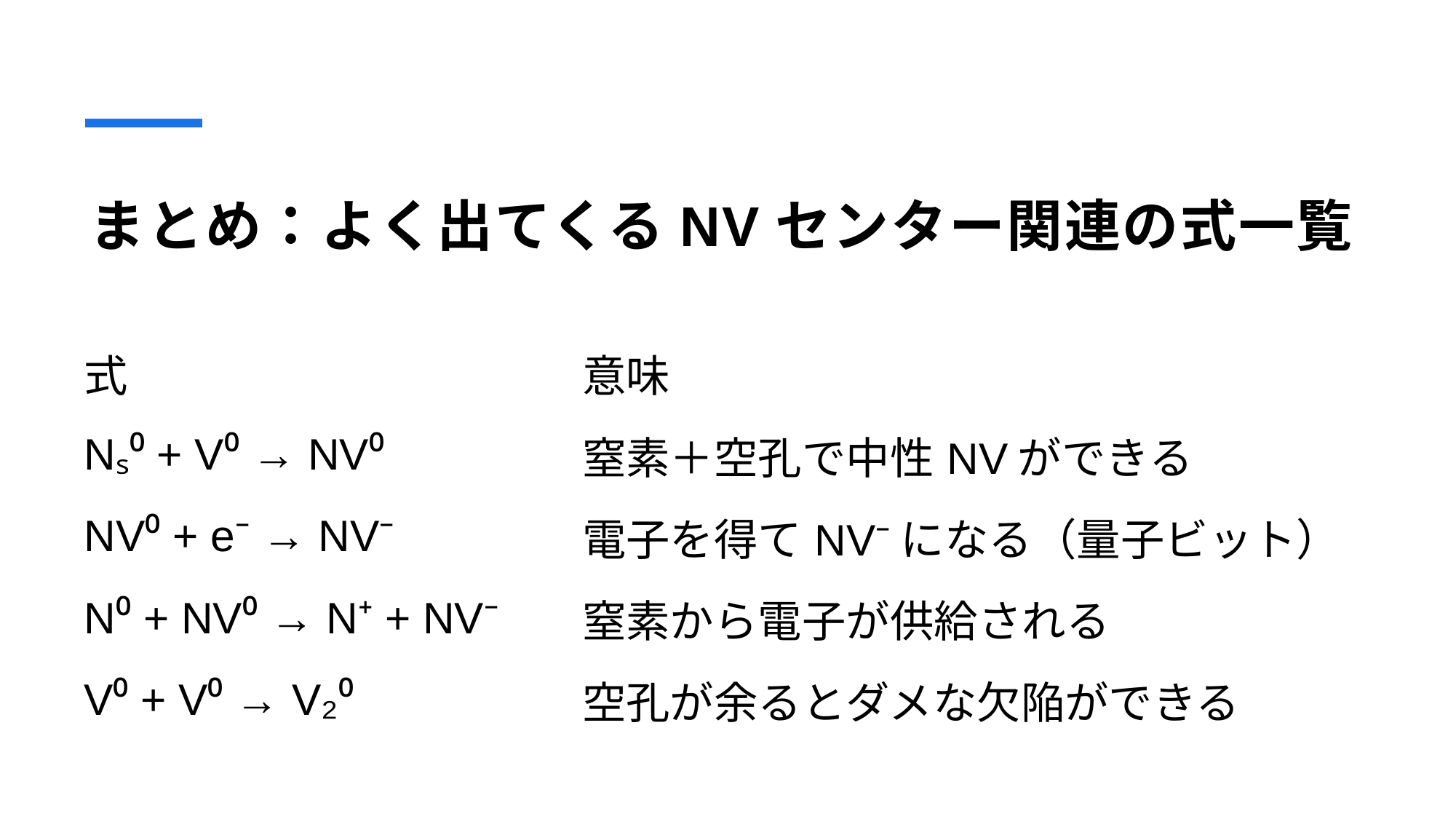

# まとめ：よく出てくるNVセンター関連の式一覧

| 式 | 意味 |
| --- | --- |
| Nₛ⁰ + V⁰ → NV⁰ | 窒素＋空孔で中性NVができる |
| NV⁰ + e⁻ → NV⁻ | 電子を得てNV⁻になる（量子ビット） |
| N⁰ + NV⁰ → N⁺ + NV⁻ | 窒素から電子が供給される |
| V⁰ + V⁰ → V₂⁰ | 空孔が余るとダメな欠陥ができる |